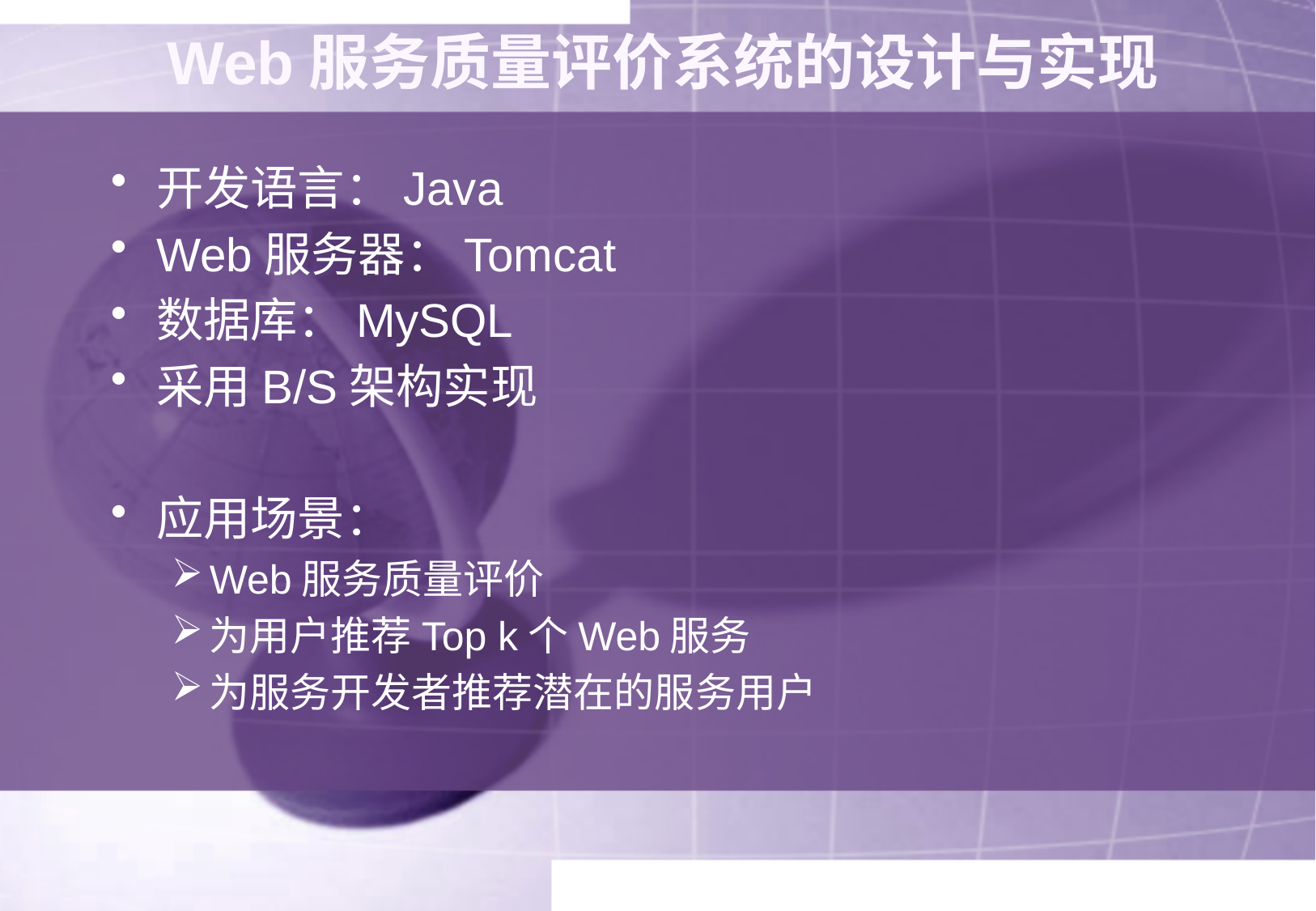

# Web服务质量评价系统的设计与实现
开发语言：Java
Web服务器：Tomcat
数据库：MySQL
采用B/S架构实现

应用场景：
Web服务质量评价
为用户推荐Top k个Web服务
为服务开发者推荐潜在的服务用户